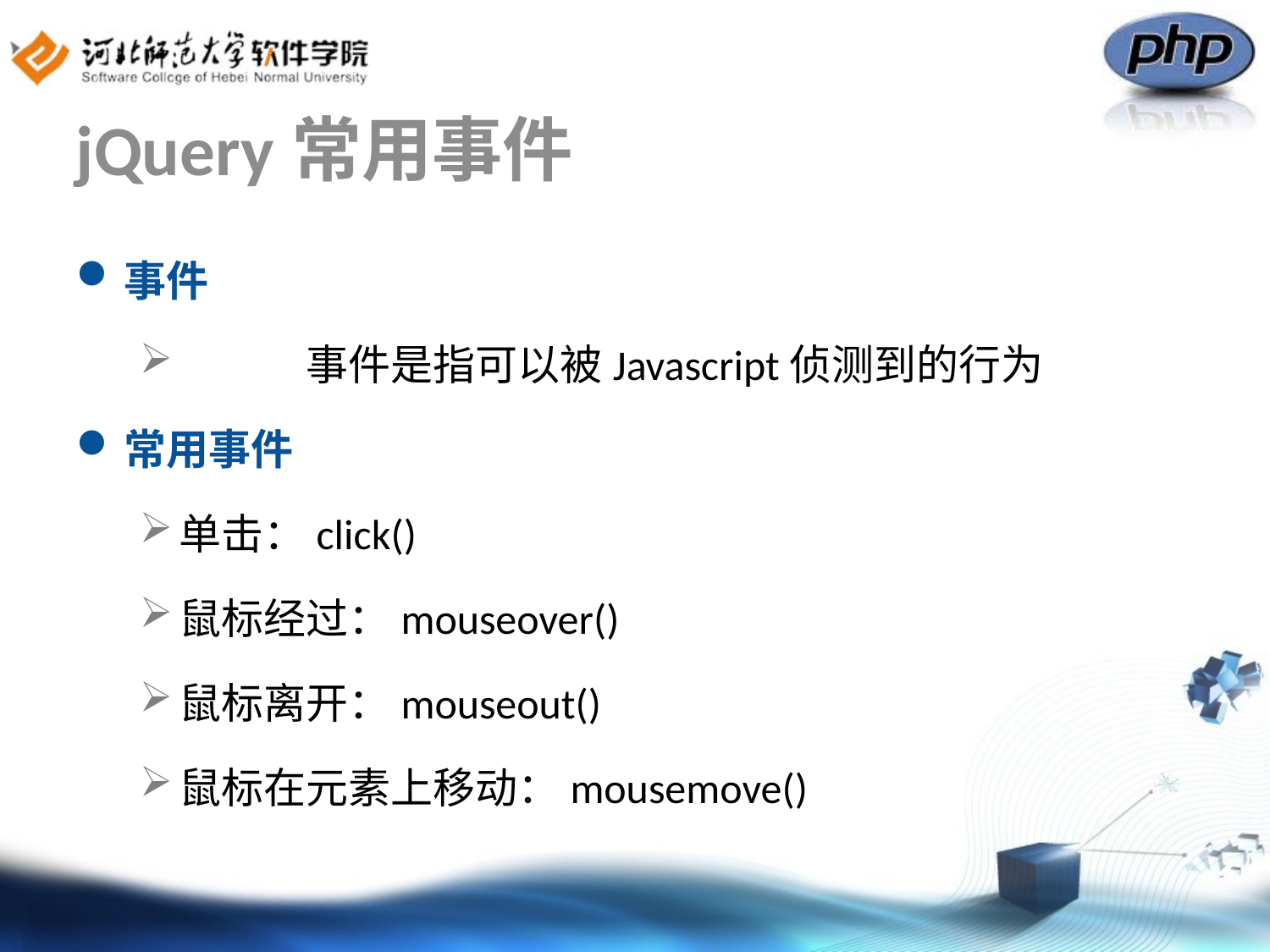

# jQuery常用事件
事件
	事件是指可以被Javascript侦测到的行为
常用事件
单击：click()
鼠标经过：mouseover()
鼠标离开：mouseout()
鼠标在元素上移动：mousemove()